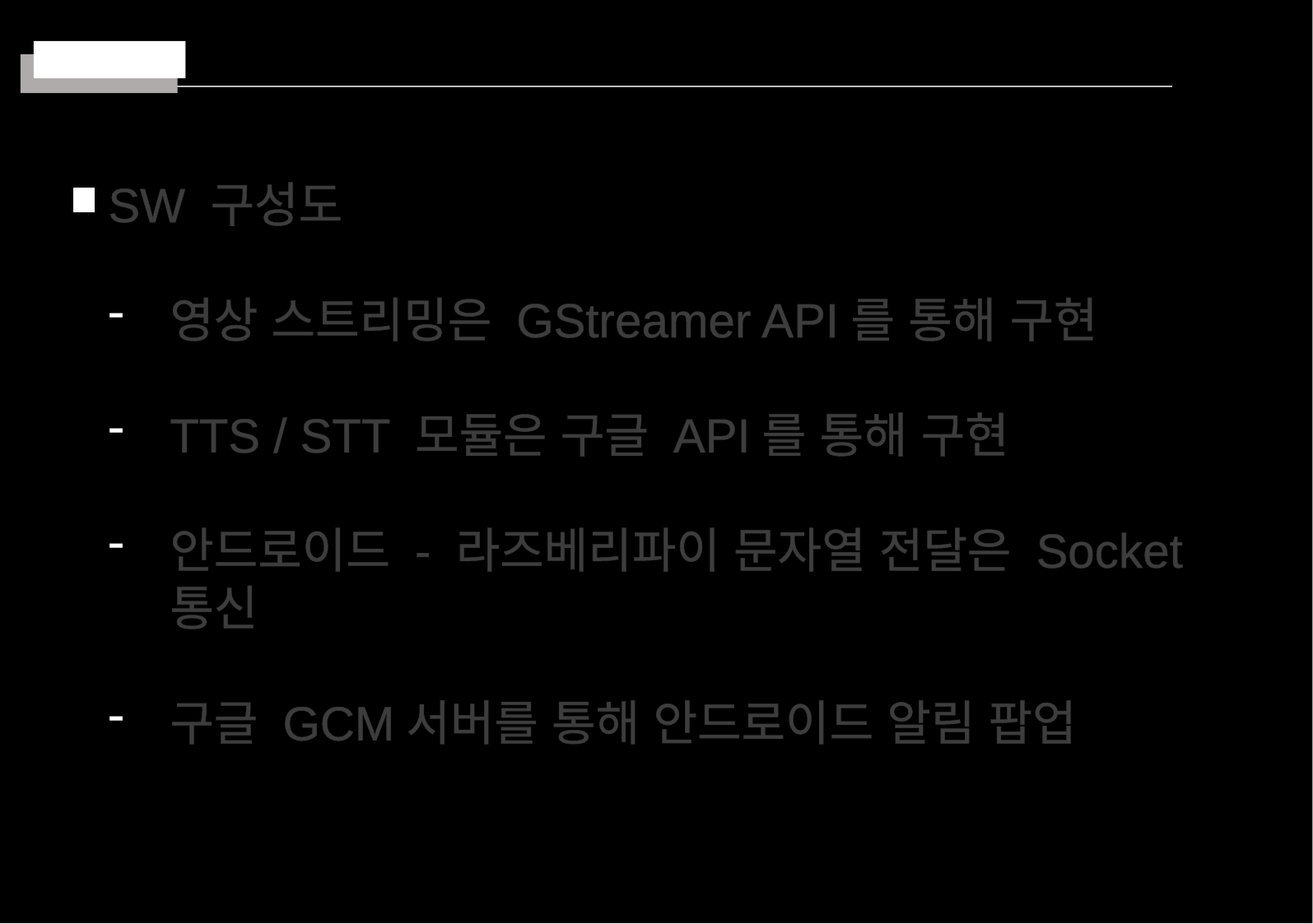

시스템 구성도
사업설계

SW 구성도

영상 스트리밍은 GStreamer API를 통해 구현

TTS / STT 모듈은 구글 API를 통해 구현

안드로이드 - 라즈베리파이 문자열 전달은 Socket 통신

구글 GCM서버를 통해 안드로이드 알림 팝업